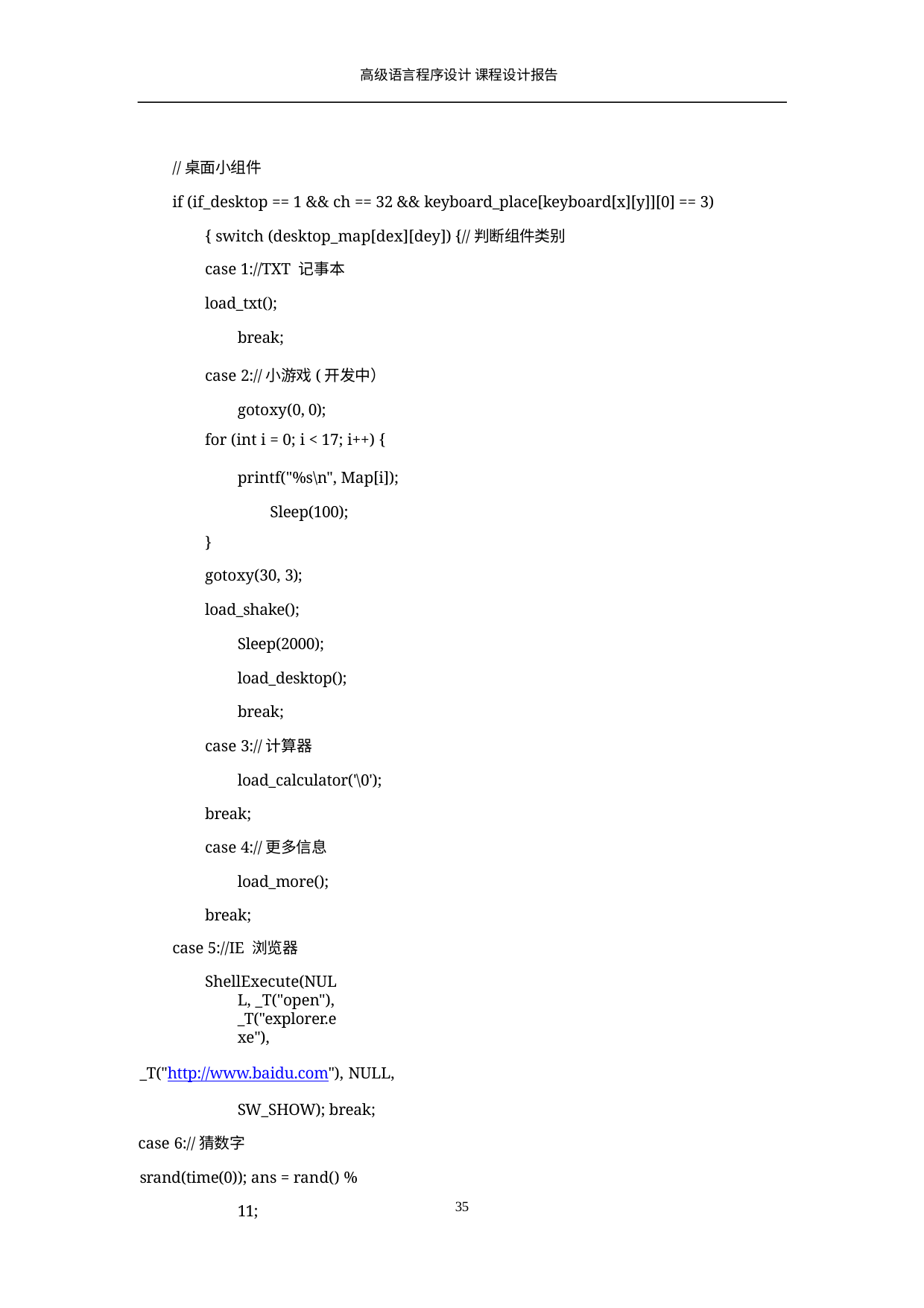

高级语言程序设计 课程设计报告

//桌面小组件
if (if_desktop == 1 && ch == 32 && keyboard_place[keyboard[x][y]][0] == 3) { switch (desktop_map[dex][dey]) {//判断组件类别

case 1://TXT 记事本
load_txt(); break;
case 2://小游戏(开发中） gotoxy(0, 0);
for (int i = 0; i < 17; i++) {
printf("%s\n", Map[i]); Sleep(100);
}

gotoxy(30, 3);
load_shake(); Sleep(2000); load_desktop(); break;
case 3://计算器 load_calculator('\0');

break;
case 4://更多信息 load_more();

break;

case 5://IE 浏览器

ShellExecute(NULL, _T("open"), _T("explorer.exe"),
_T("http://www.baidu.com"), NULL, SW_SHOW); break;

case 6://猜数字
srand(time(0)); ans = rand() % 11;
35